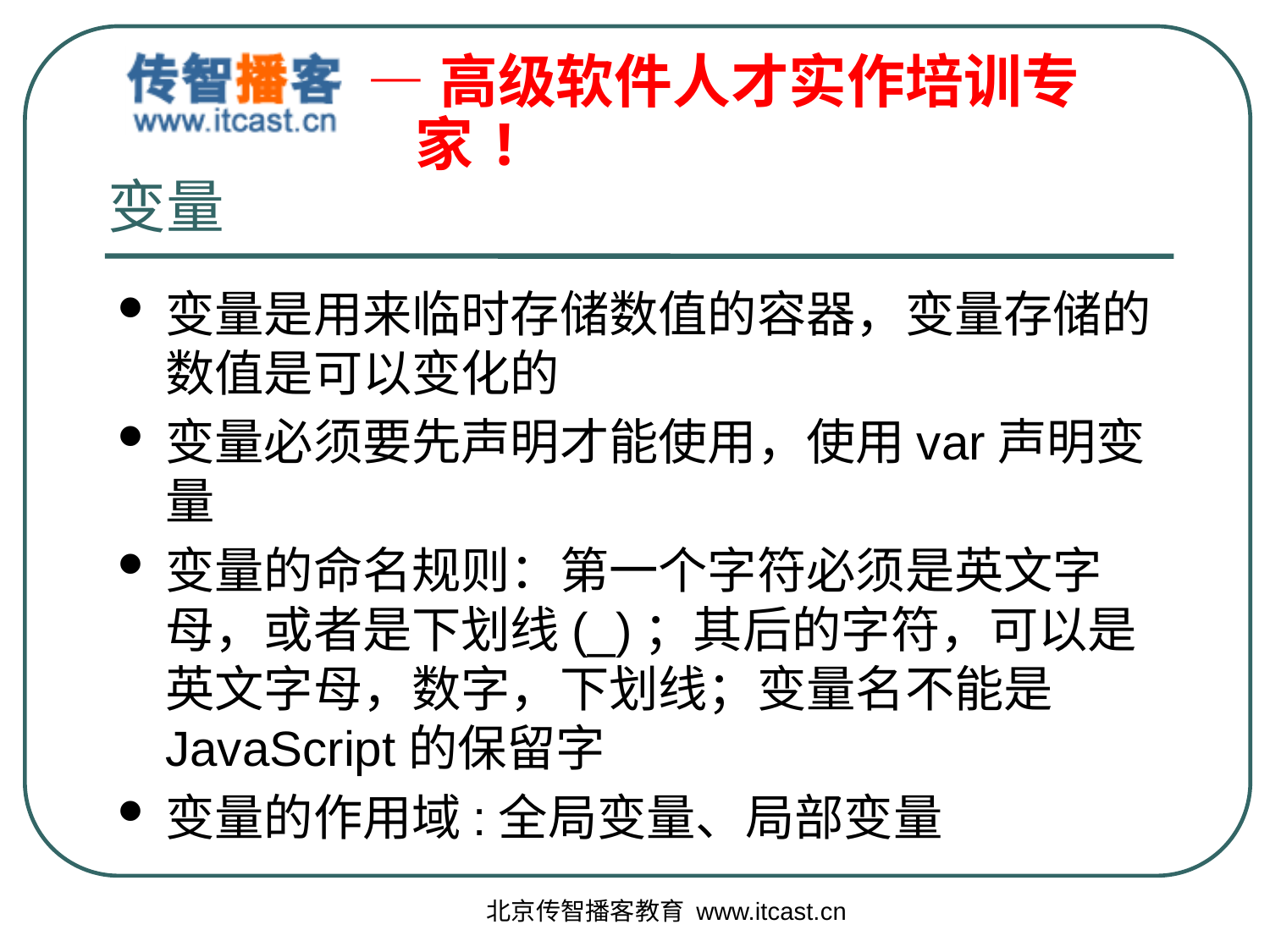

# 变量
变量是用来临时存储数值的容器，变量存储的数值是可以变化的
变量必须要先声明才能使用，使用var声明变量
变量的命名规则：第一个字符必须是英文字母，或者是下划线(_)；其后的字符，可以是英文字母，数字，下划线；变量名不能是JavaScript的保留字
变量的作用域:全局变量、局部变量
北京传智播客教育 www.itcast.cn